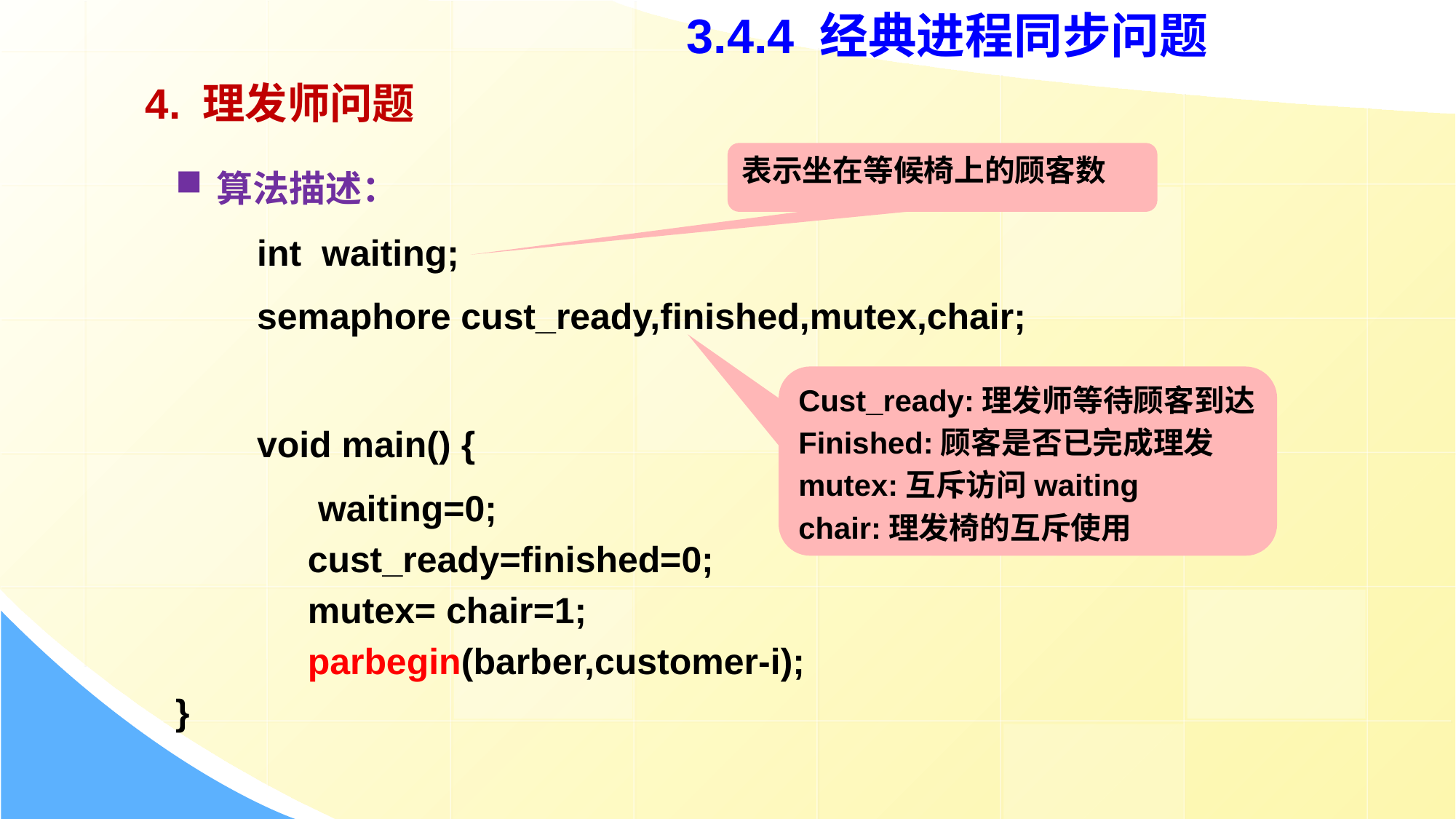

3.4.4 经典进程同步问题
4. 理发师问题
表示坐在等候椅上的顾客数
算法描述：
        int  waiting;
        semaphore cust_ready,finished,mutex,chair;

        void main() {
              waiting=0;
             cust_ready=finished=0;
             mutex= chair=1;
             parbegin(barber,customer-i);
}

Cust_ready:理发师等待顾客到达
Finished:顾客是否已完成理发
mutex:互斥访问waiting
chair:理发椅的互斥使用